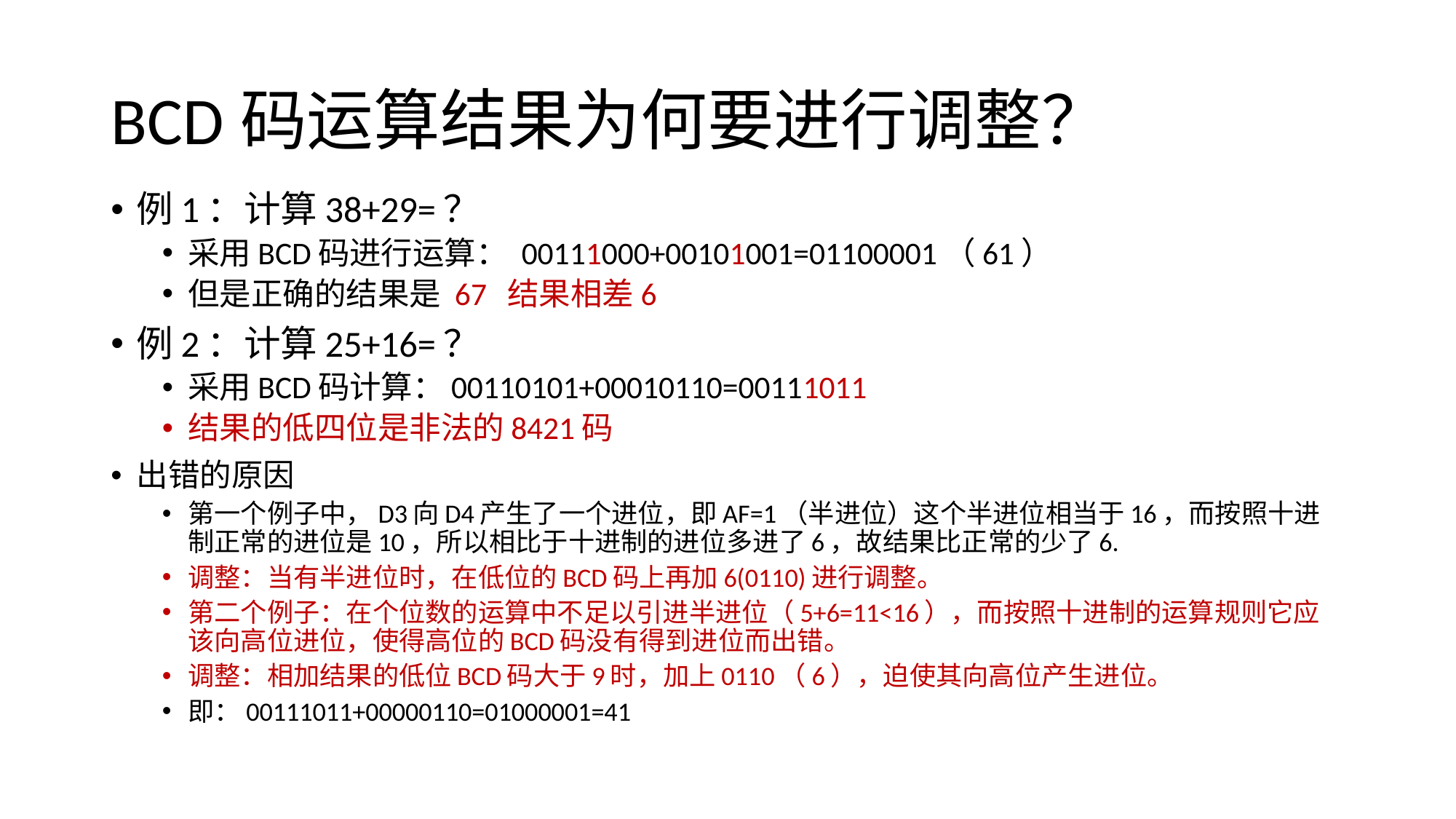

# BCD码运算结果为何要进行调整？
例1：计算38+29=？
采用BCD码进行运算： 00111000+00101001=01100001（61）
但是正确的结果是 67  结果相差6
例2：计算25+16=？
采用BCD码计算：00110101+00010110=00111011
结果的低四位是非法的8421码
出错的原因
第一个例子中，D3向D4产生了一个进位，即AF=1（半进位）这个半进位相当于16，而按照十进制正常的进位是10，所以相比于十进制的进位多进了6，故结果比正常的少了6.
调整：当有半进位时，在低位的BCD码上再加6(0110)进行调整。
第二个例子：在个位数的运算中不足以引进半进位（5+6=11<16），而按照十进制的运算规则它应该向高位进位，使得高位的BCD码没有得到进位而出错。
调整：相加结果的低位BCD码大于9时，加上0110（6），迫使其向高位产生进位。
即：00111011+00000110=01000001=41